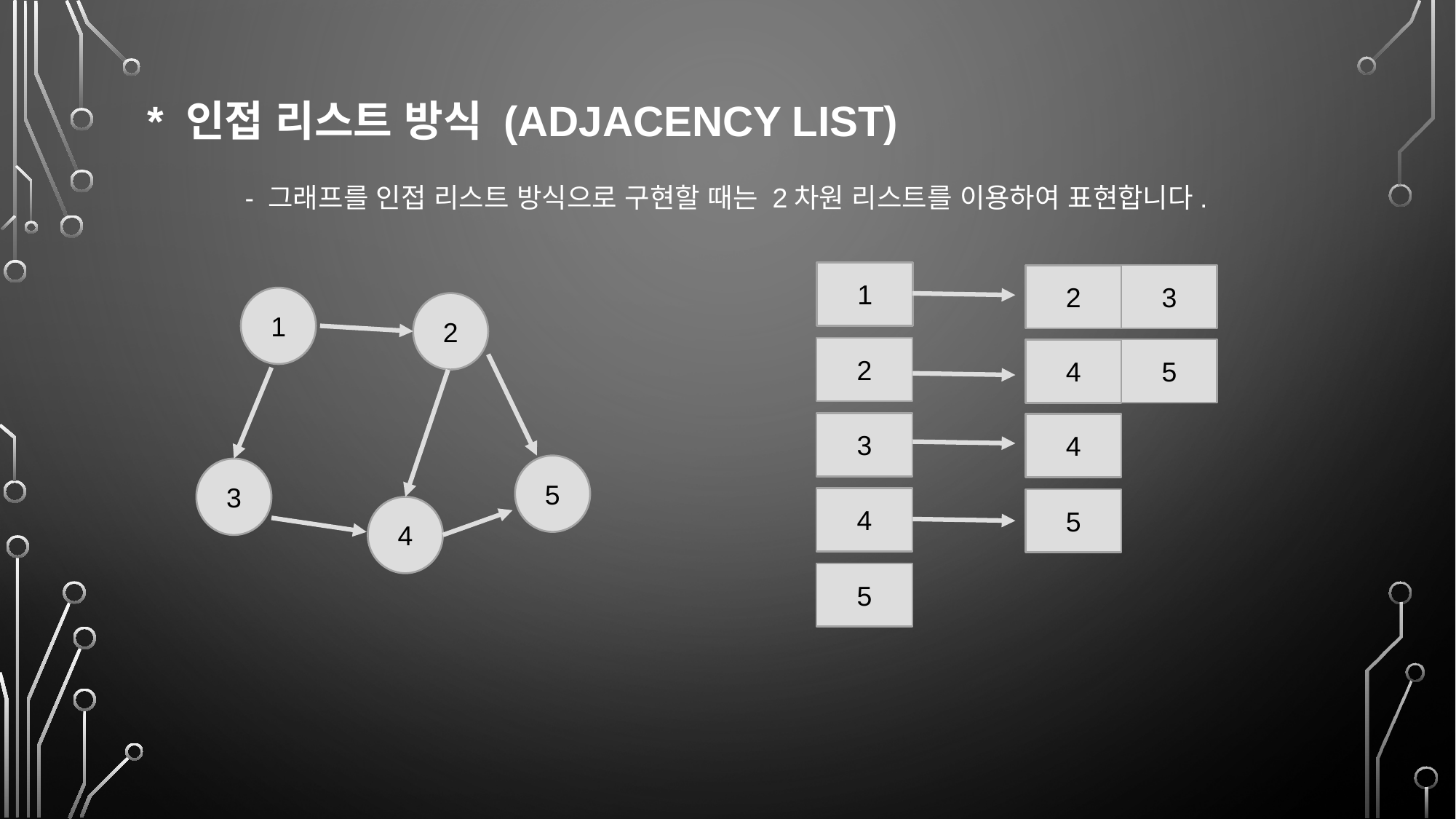

* 인접 리스트 방식 (adjacency list)
- 그래프를 인접 리스트 방식으로 구현할 때는 2차원 리스트를 이용하여 표현합니다.
1
3
2
1
2
2
5
4
3
4
5
3
4
5
4
5